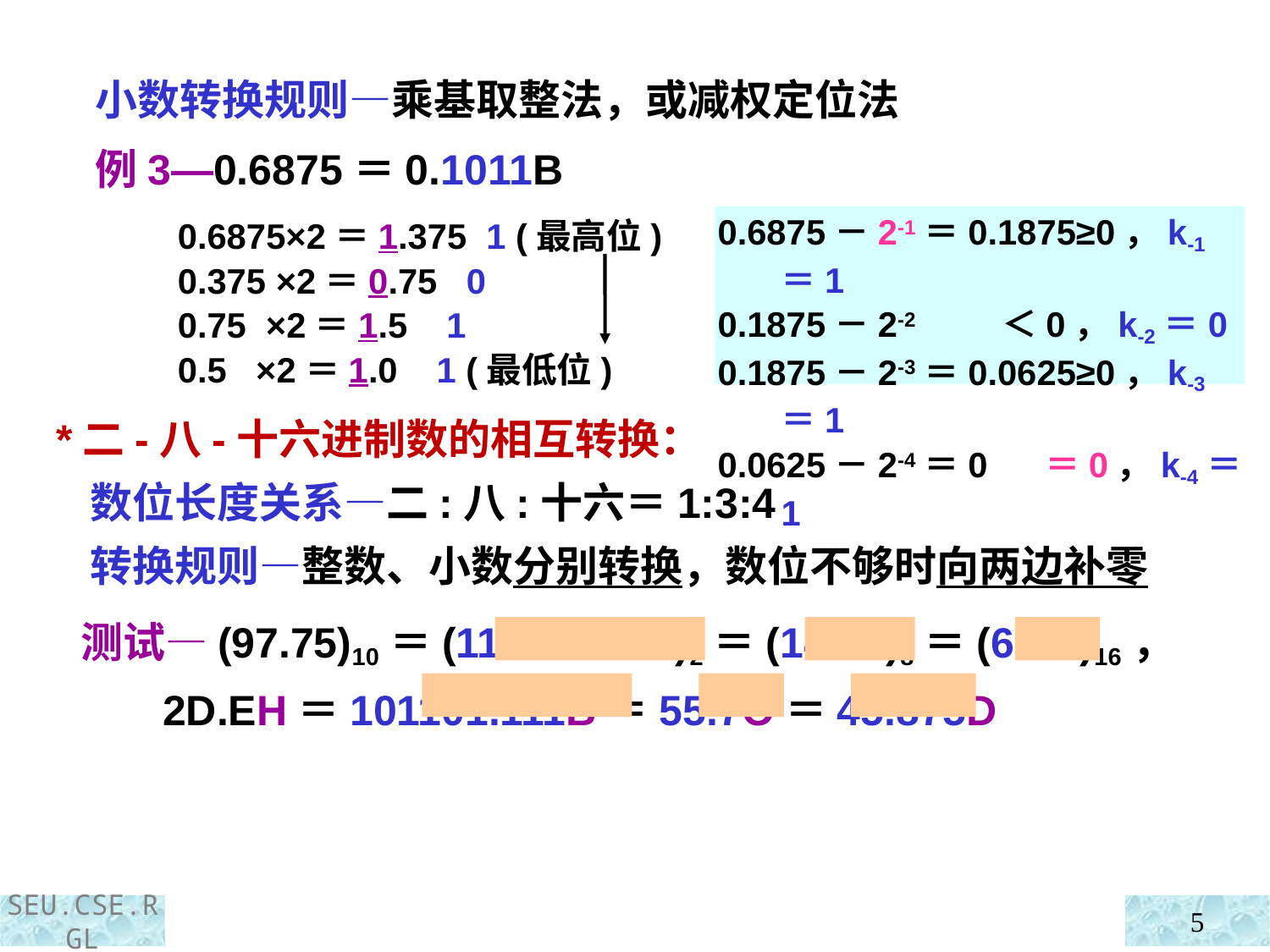

小数转换规则—乘基取整法，或减权定位法
     例3—0.6875＝0.1011B
0.6875×2＝1.375  1 (最高位)
0.375 ×2＝0.75   0
0.75  ×2＝1.5    1
0.5   ×2＝1.0    1 (最低位)

0.6875－2-1＝0.1875≥0，k-1＝1
0.1875－2-2        ＜0，k-2＝0
0.1875－2-3＝0.0625≥0，k-3＝1
0.0625－2-4＝0     ＝0，k-4＝1

  *二-八-十六进制数的相互转换：
     数位长度关系—二:八:十六＝1:3:4
     转换规则—整数、小数分别转换，数位不够时向两边补零
    测试—(97.75)10＝(1100001.11)2＝(141.6)8＝(61.C)16，
           2D.EH＝101101.111B＝55.7O＝45.875D

5